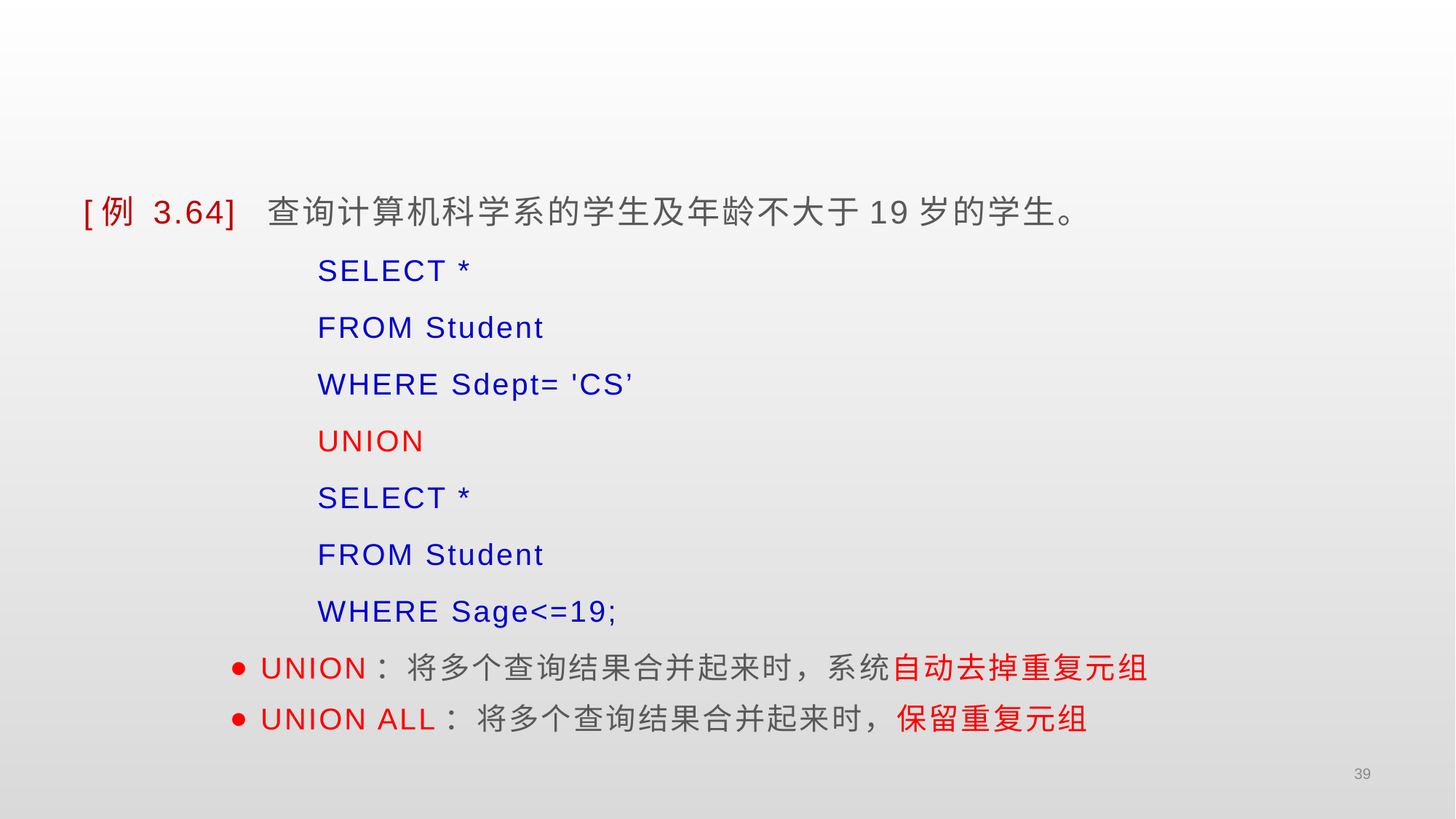

#
[例 3.64]  查询计算机科学系的学生及年龄不大于19岁的学生。
                      SELECT *
                      FROM Student
                      WHERE Sdept= 'CS’
                      UNION
                      SELECT *
                      FROM Student
                      WHERE Sage<=19;
UNION：将多个查询结果合并起来时，系统自动去掉重复元组
UNION ALL：将多个查询结果合并起来时，保留重复元组
39